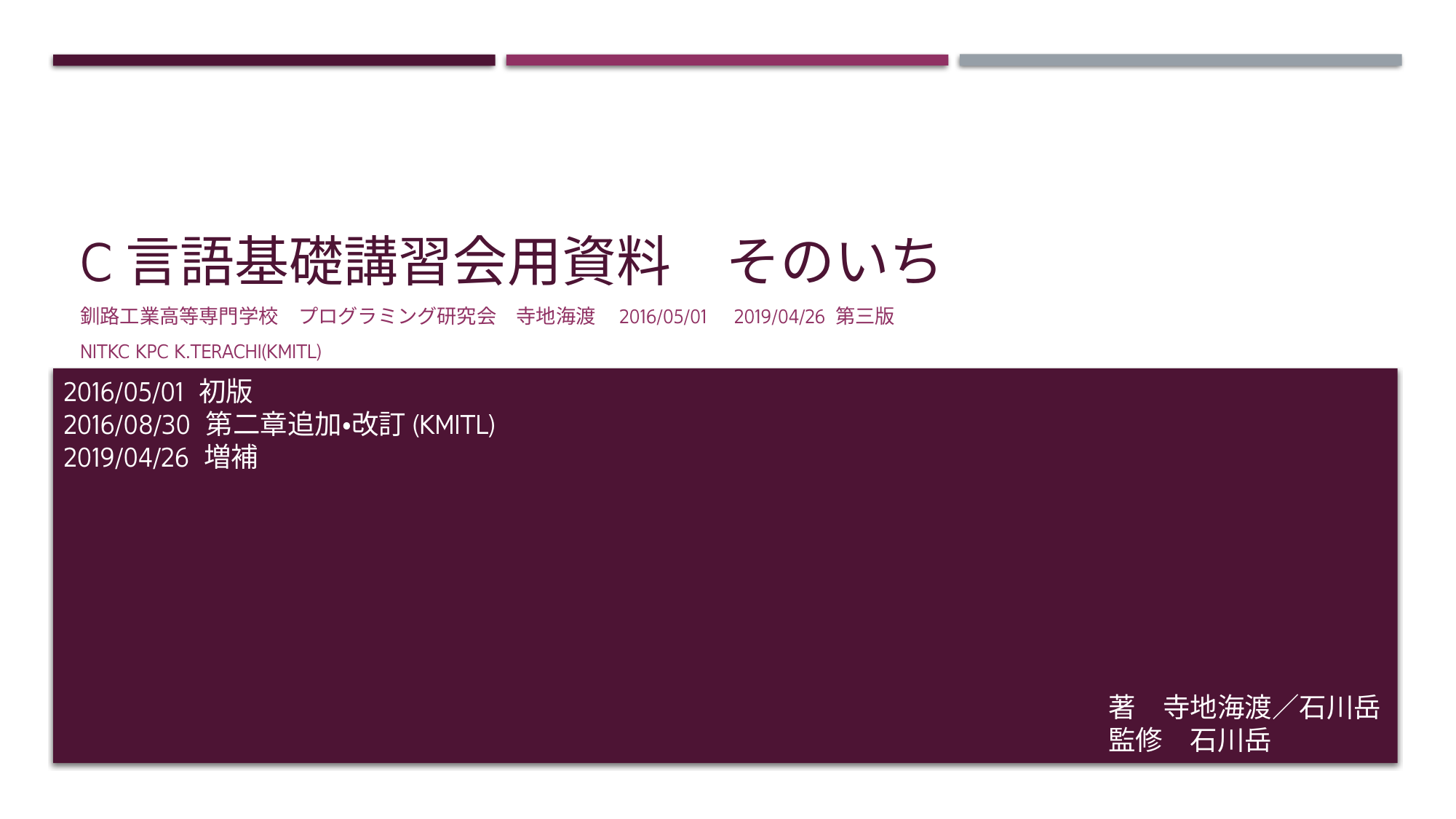

# C言語基礎講習会用資料　そのいち
釧路工業高等専門学校　プログラミング研究会　寺地海渡　2016/05/01　2019/04/26 第三版
Nitkc kpc k.terachi(KMITL)
2016/05/01 初版
2016/08/30 第二章追加・改訂(KMITL)
2019/04/26 増補
著　寺地海渡／石川岳
監修　石川岳